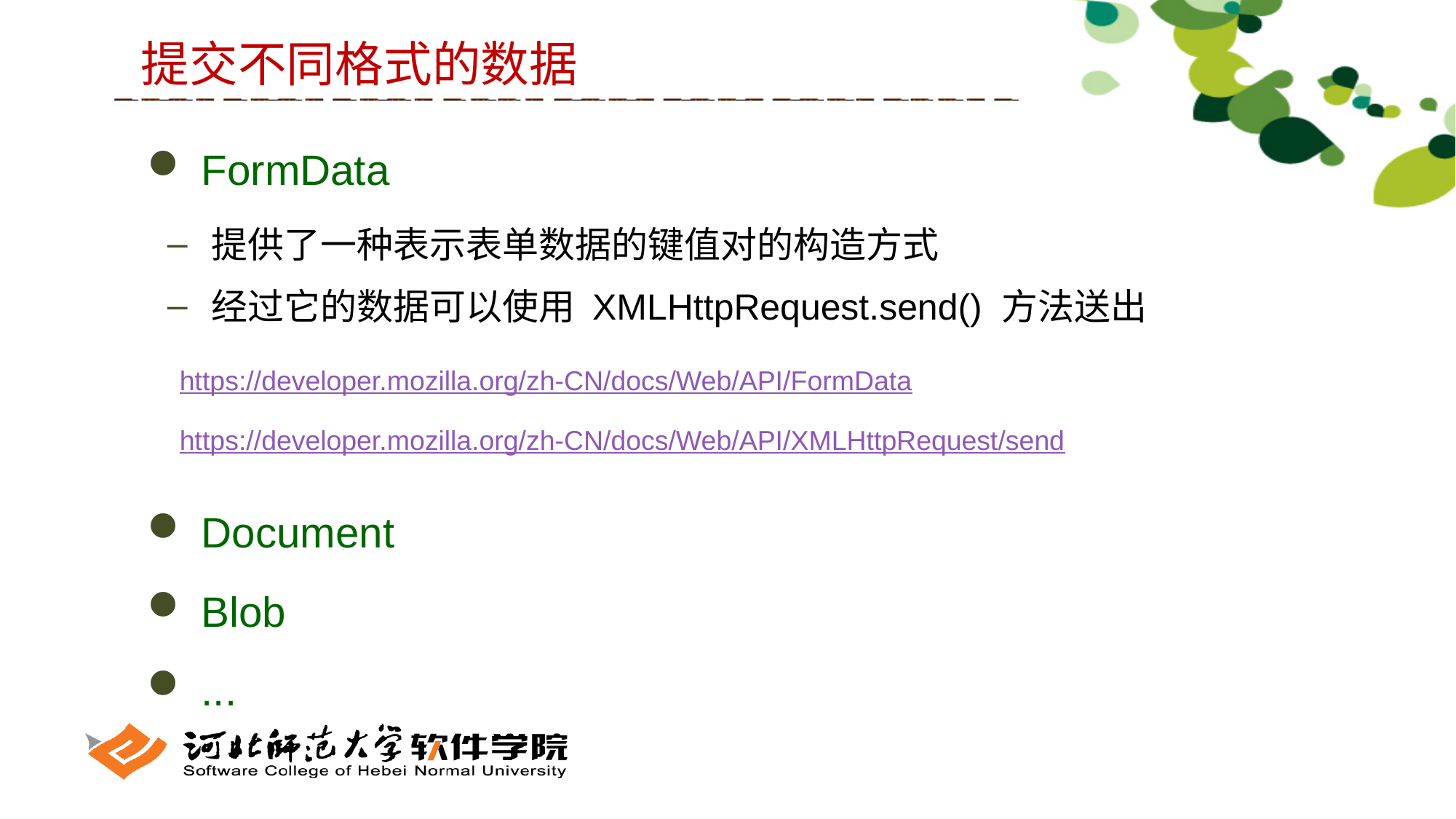

提交不同格式的数据

 FormData
 提供了一种表示表单数据的键值对的构造方式
 经过它的数据可以使用 XMLHttpRequest.send() 方法送出
 Document
 Blob
 ...

https://developer.mozilla.org/zh-CN/docs/Web/API/FormData
https://developer.mozilla.org/zh-CN/docs/Web/API/XMLHttpRequest/send